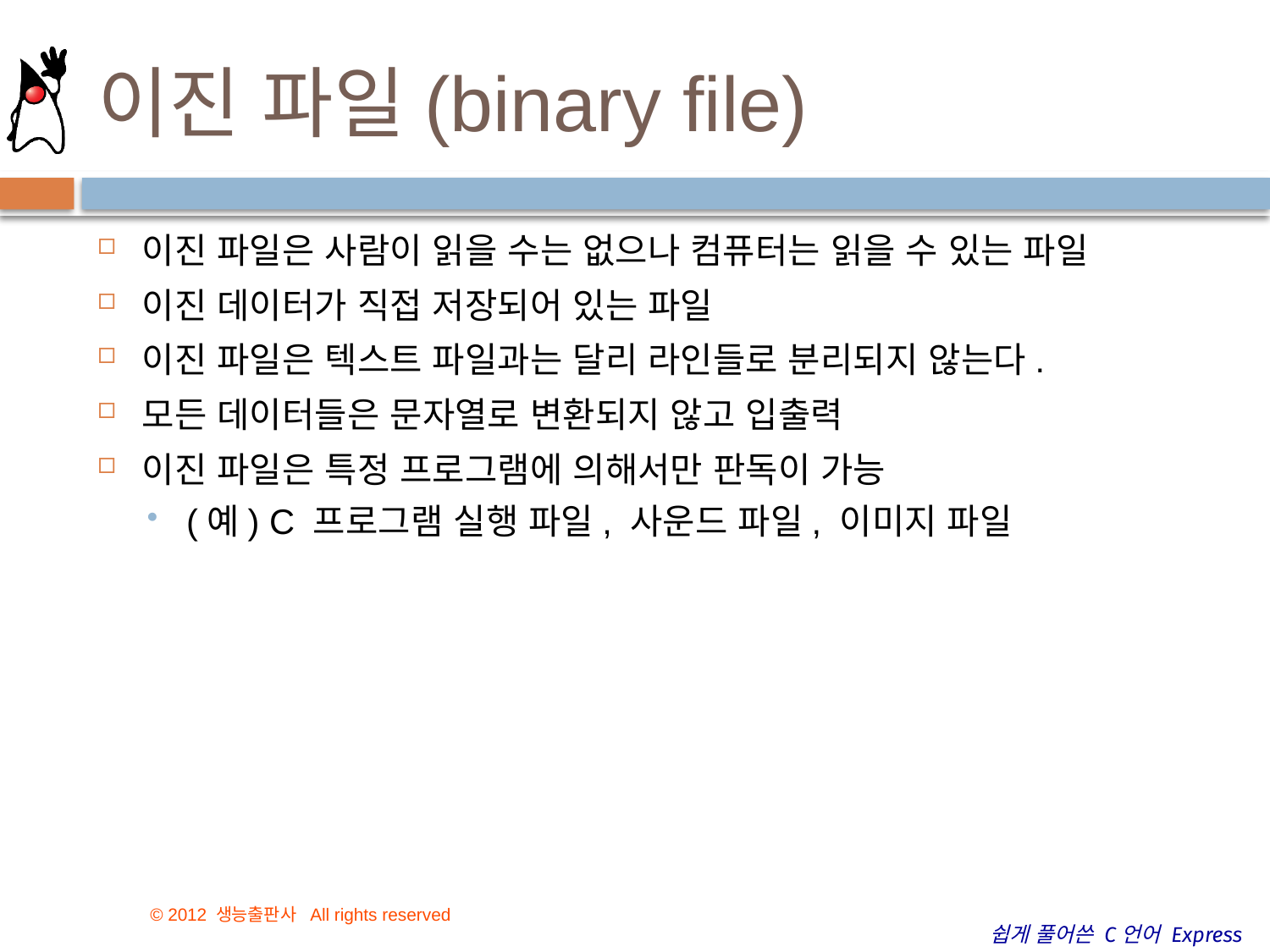

# 이진 파일(binary file)
이진 파일은 사람이 읽을 수는 없으나 컴퓨터는 읽을 수 있는 파일
이진 데이터가 직접 저장되어 있는 파일
이진 파일은 텍스트 파일과는 달리 라인들로 분리되지 않는다.
모든 데이터들은 문자열로 변환되지 않고 입출력
이진 파일은 특정 프로그램에 의해서만 판독이 가능
(예) C 프로그램 실행 파일, 사운드 파일, 이미지 파일